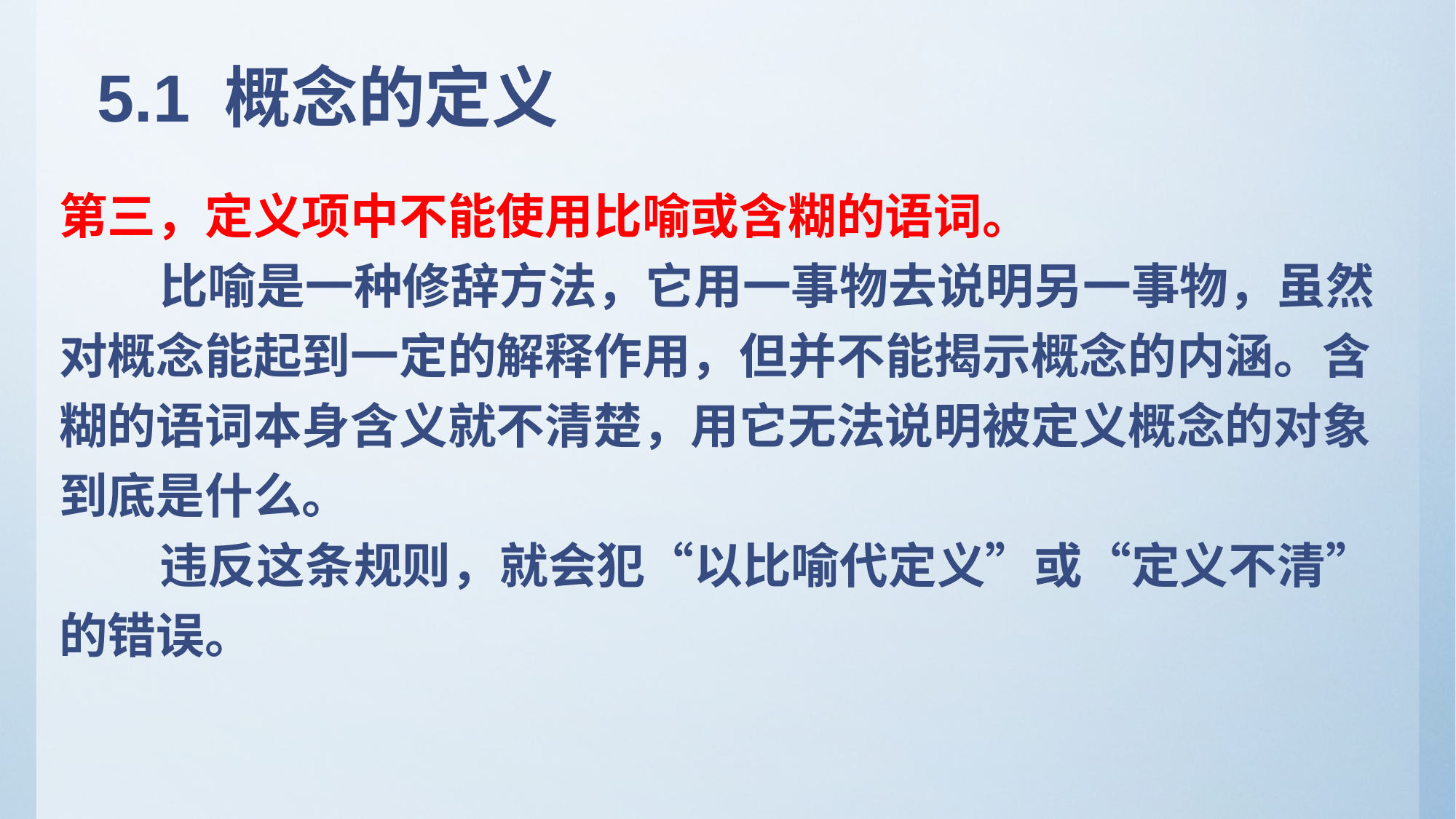

# 5.1 概念的定义
第三，定义项中不能使用比喻或含糊的语词。
        比喻是一种修辞方法，它用一事物去说明另一事物，虽然对概念能起到一定的解释作用，但并不能揭示概念的内涵。含糊的语词本身含义就不清楚，用它无法说明被定义概念的对象到底是什么。
        违反这条规则，就会犯“以比喻代定义”或“定义不清”的错误。